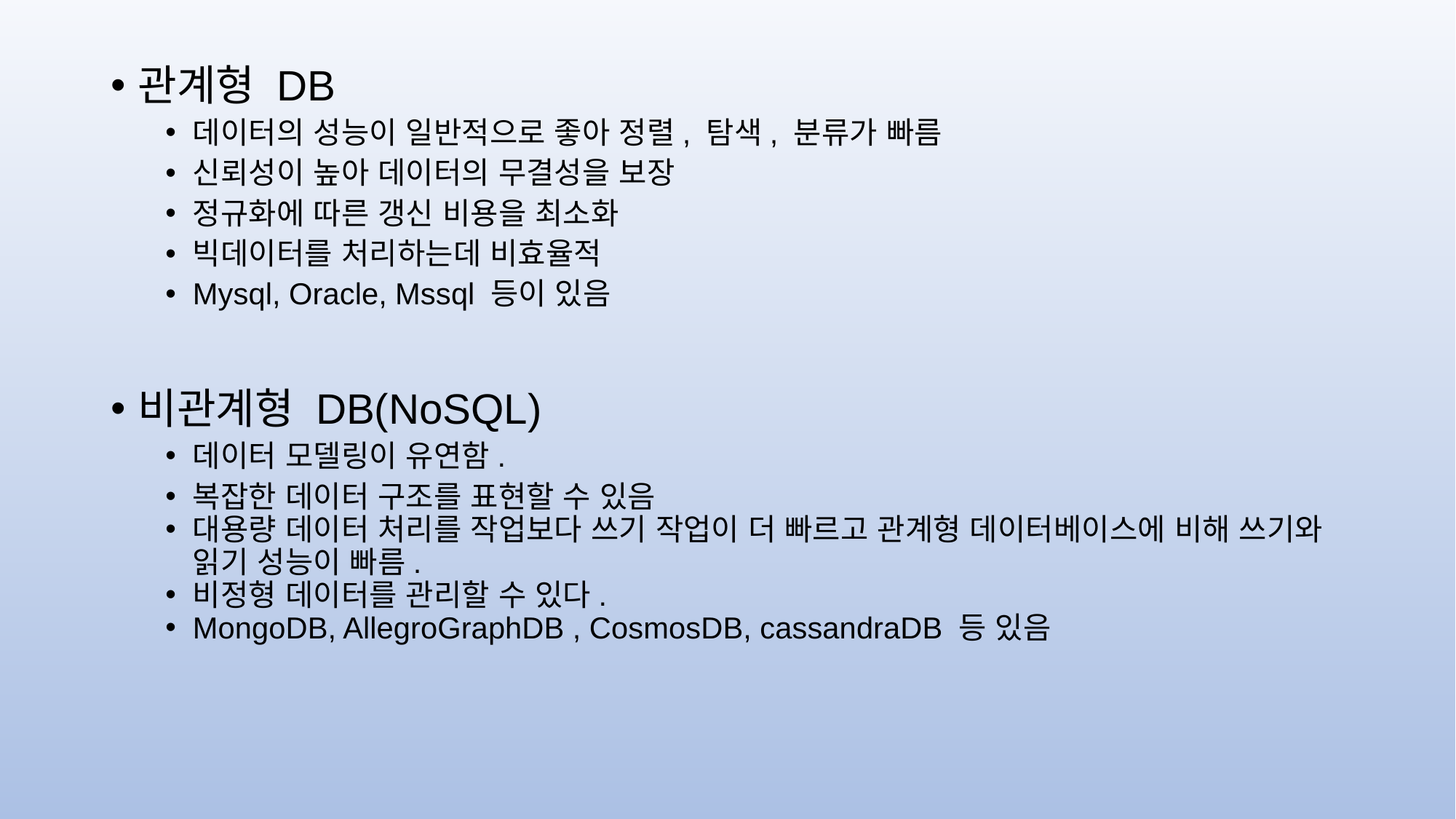

관계형 DB
데이터의 성능이 일반적으로 좋아 정렬, 탐색, 분류가 빠름
신뢰성이 높아 데이터의 무결성을 보장
정규화에 따른 갱신 비용을 최소화
빅데이터를 처리하는데 비효율적
Mysql, Oracle, Mssql 등이 있음

비관계형 DB(NoSQL)
데이터 모델링이 유연함.
복잡한 데이터 구조를 표현할 수 있음
대용량 데이터 처리를 작업보다 쓰기 작업이 더 빠르고 관계형 데이터베이스에 비해 쓰기와 읽기 성능이 빠름.
비정형 데이터를 관리할 수 있다.
MongoDB, AllegroGraphDB , CosmosDB, cassandraDB 등 있음